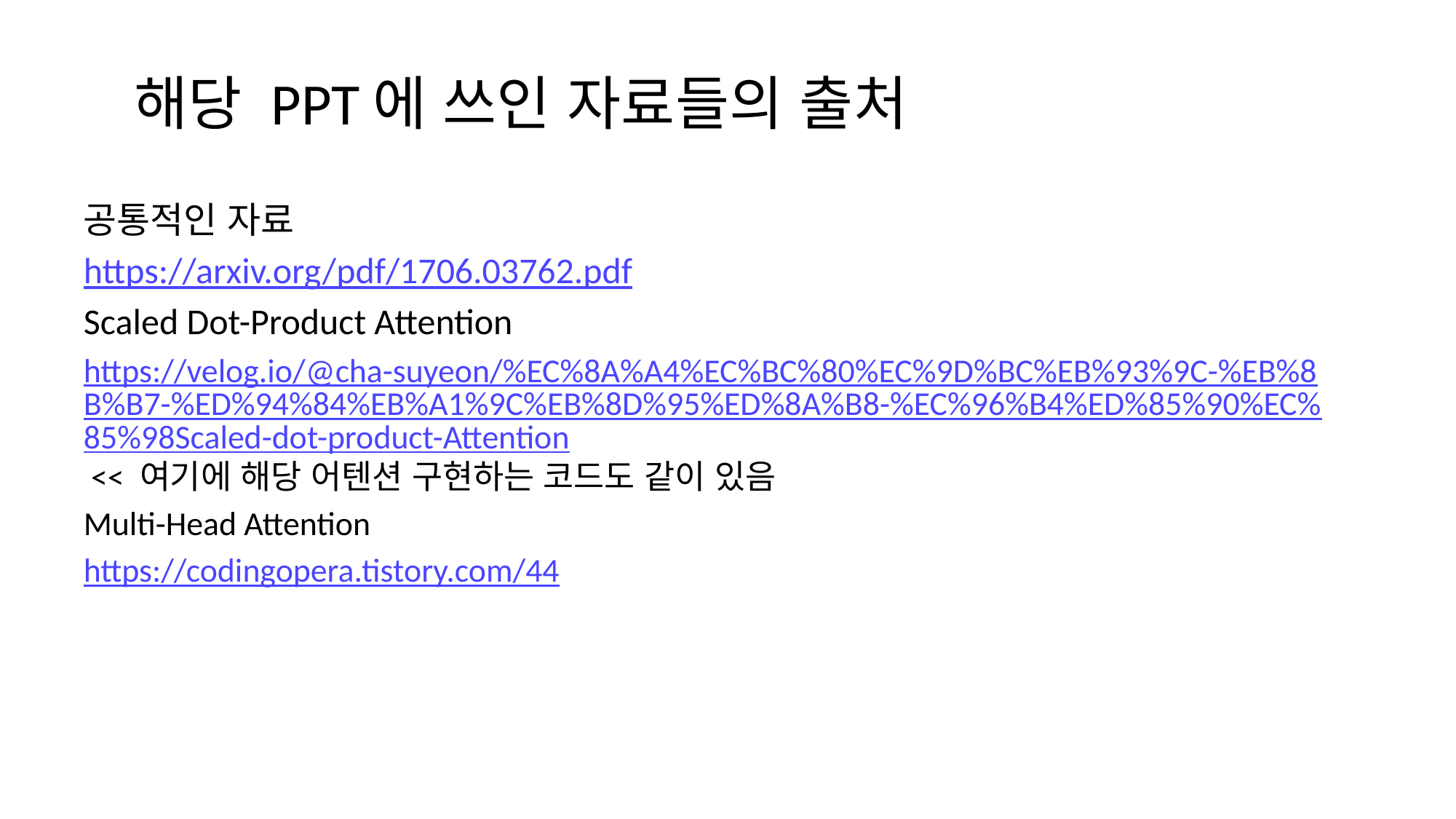

# 해당 PPT에 쓰인 자료들의 출처
공통적인 자료
https://arxiv.org/pdf/1706.03762.pdf
Scaled Dot-Product Attention
https://velog.io/@cha-suyeon/%EC%8A%A4%EC%BC%80%EC%9D%BC%EB%93%9C-%EB%8B%B7-%ED%94%84%EB%A1%9C%EB%8D%95%ED%8A%B8-%EC%96%B4%ED%85%90%EC%85%98Scaled-dot-product-Attention << 여기에 해당 어텐션 구현하는 코드도 같이 있음
Multi-Head Attention
https://codingopera.tistory.com/44